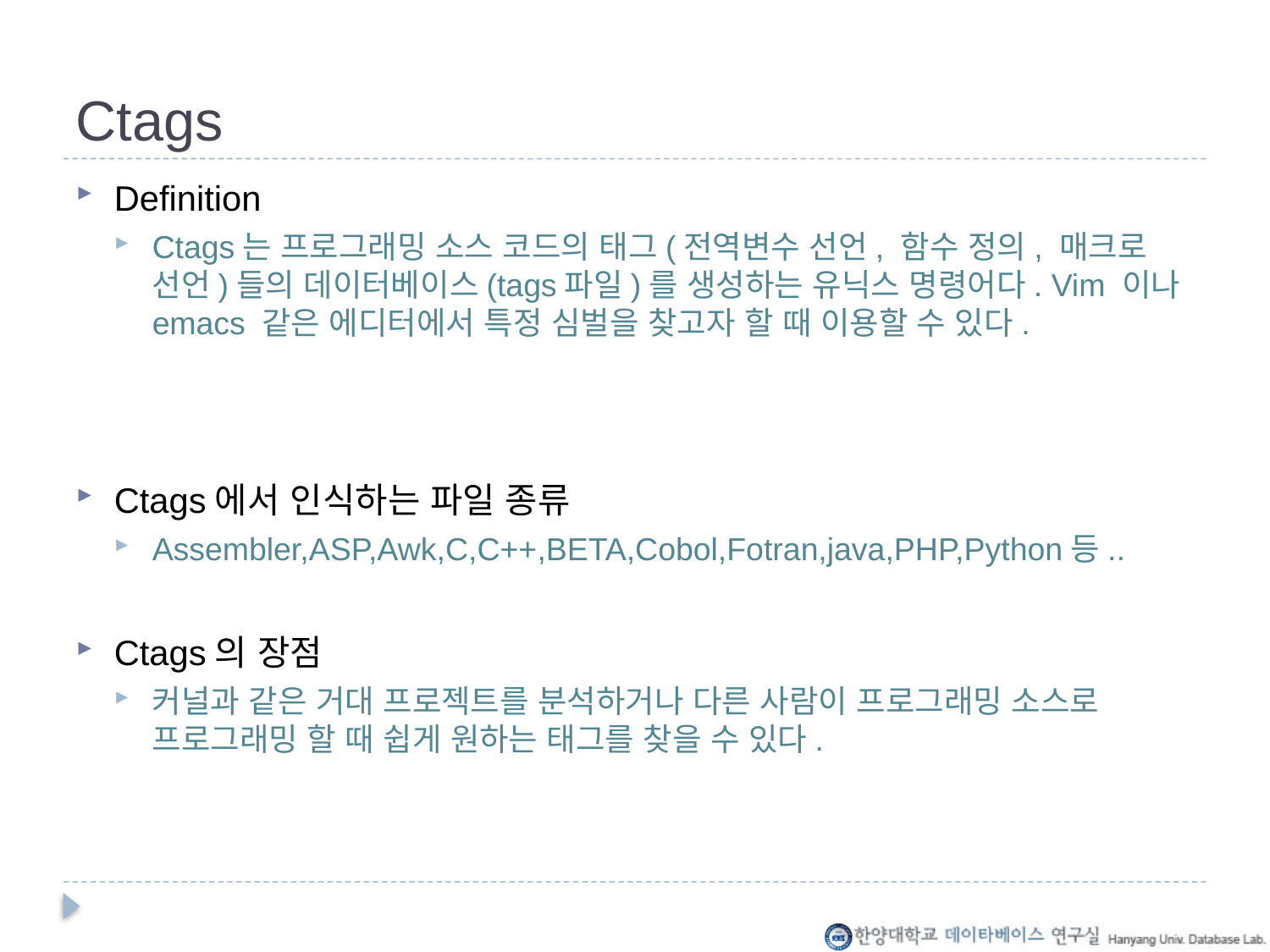

# Ctags
Definition
Ctags는 프로그래밍 소스 코드의 태그(전역변수 선언, 함수 정의, 매크로 선언)들의 데이터베이스(tags파일)를 생성하는 유닉스 명령어다. Vim 이나 emacs 같은 에디터에서 특정 심벌을 찾고자 할 때 이용할 수 있다.

Ctags에서 인식하는 파일 종류
Assembler,ASP,Awk,C,C++,BETA,Cobol,Fotran,java,PHP,Python등..

Ctags의 장점
커널과 같은 거대 프로젝트를 분석하거나 다른 사람이 프로그래밍 소스로 프로그래밍 할 때 쉽게 원하는 태그를 찾을 수 있다.